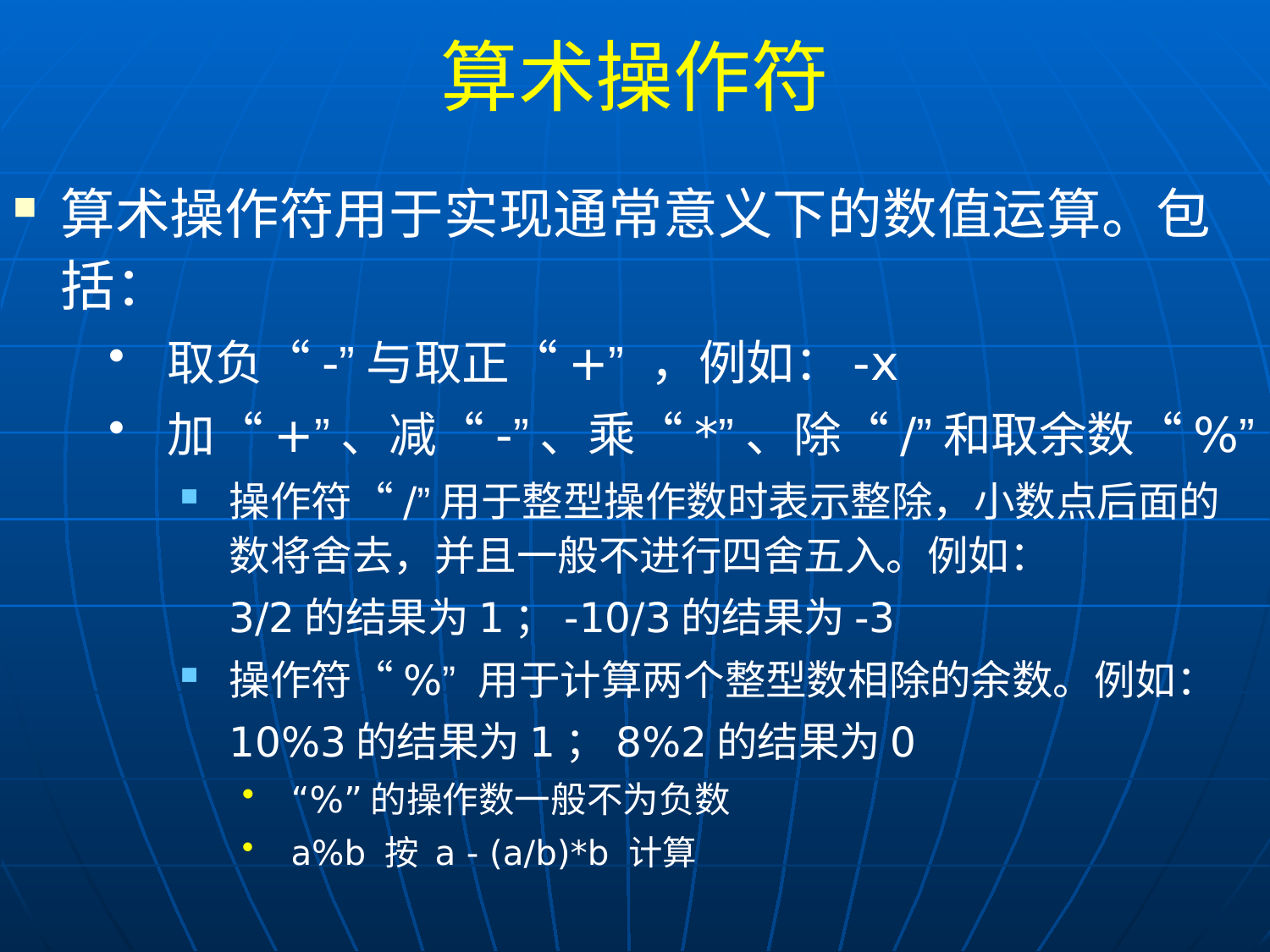

# 算术操作符
算术操作符用于实现通常意义下的数值运算。包括：
 取负“-”与取正“+” ，例如：-x
 加“+”、减“-”、乘“*”、除“/”和取余数“%”
操作符“/”用于整型操作数时表示整除，小数点后面的数将舍去，并且一般不进行四舍五入。例如：
		3/2的结果为1；-10/3的结果为-3
操作符“%” 用于计算两个整型数相除的余数。例如：
		10%3的结果为1；8%2的结果为0
“%”的操作数一般不为负数
a%b 按 a - (a/b)*b 计算